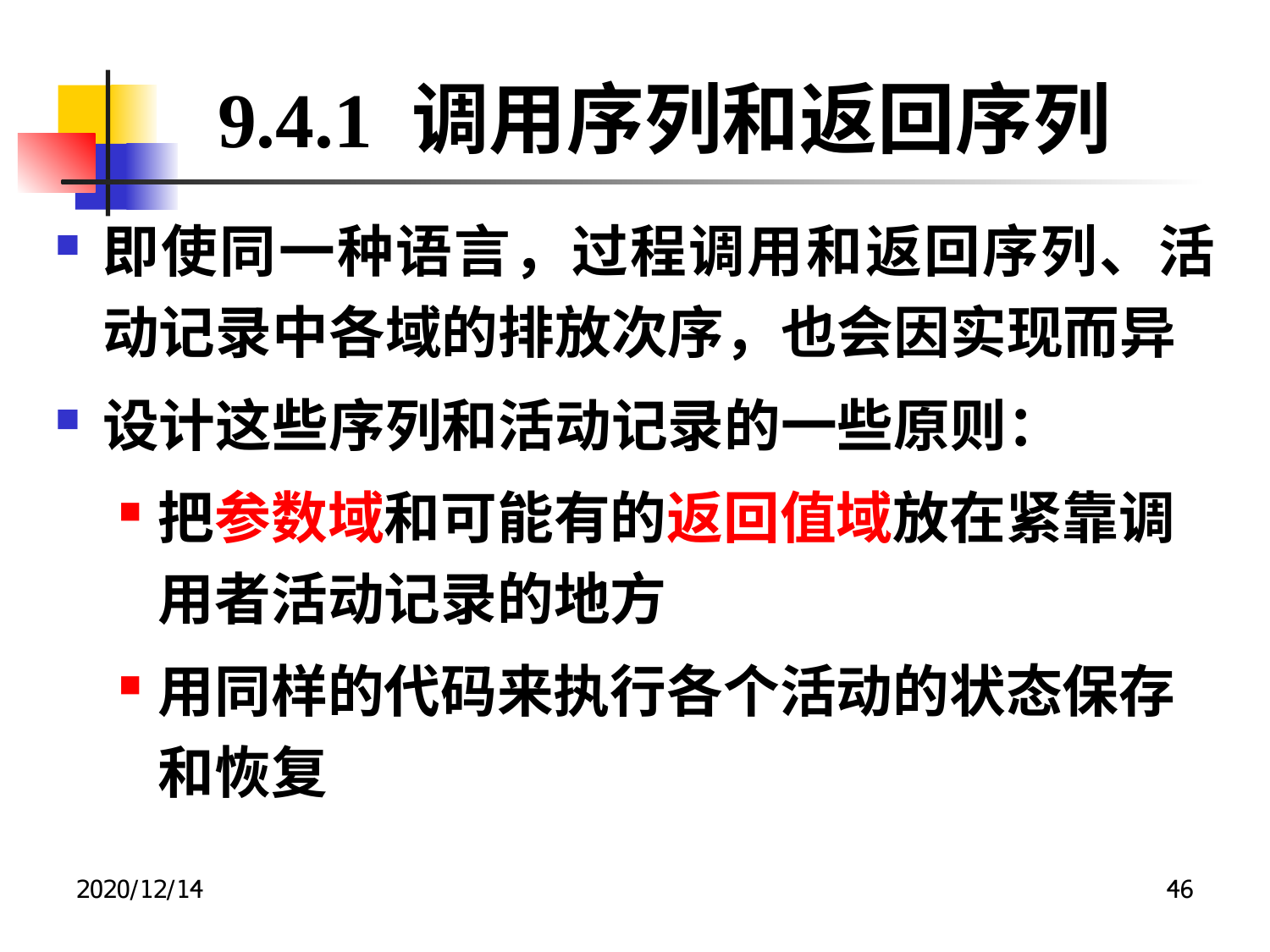

9.4.1 调用序列和返回序列
即使同一种语言，过程调用和返回序列、活动记录中各域的排放次序，也会因实现而异
设计这些序列和活动记录的一些原则：
把参数域和可能有的返回值域放在紧靠调用者活动记录的地方
用同样的代码来执行各个活动的状态保存和恢复

2020/12/14
46